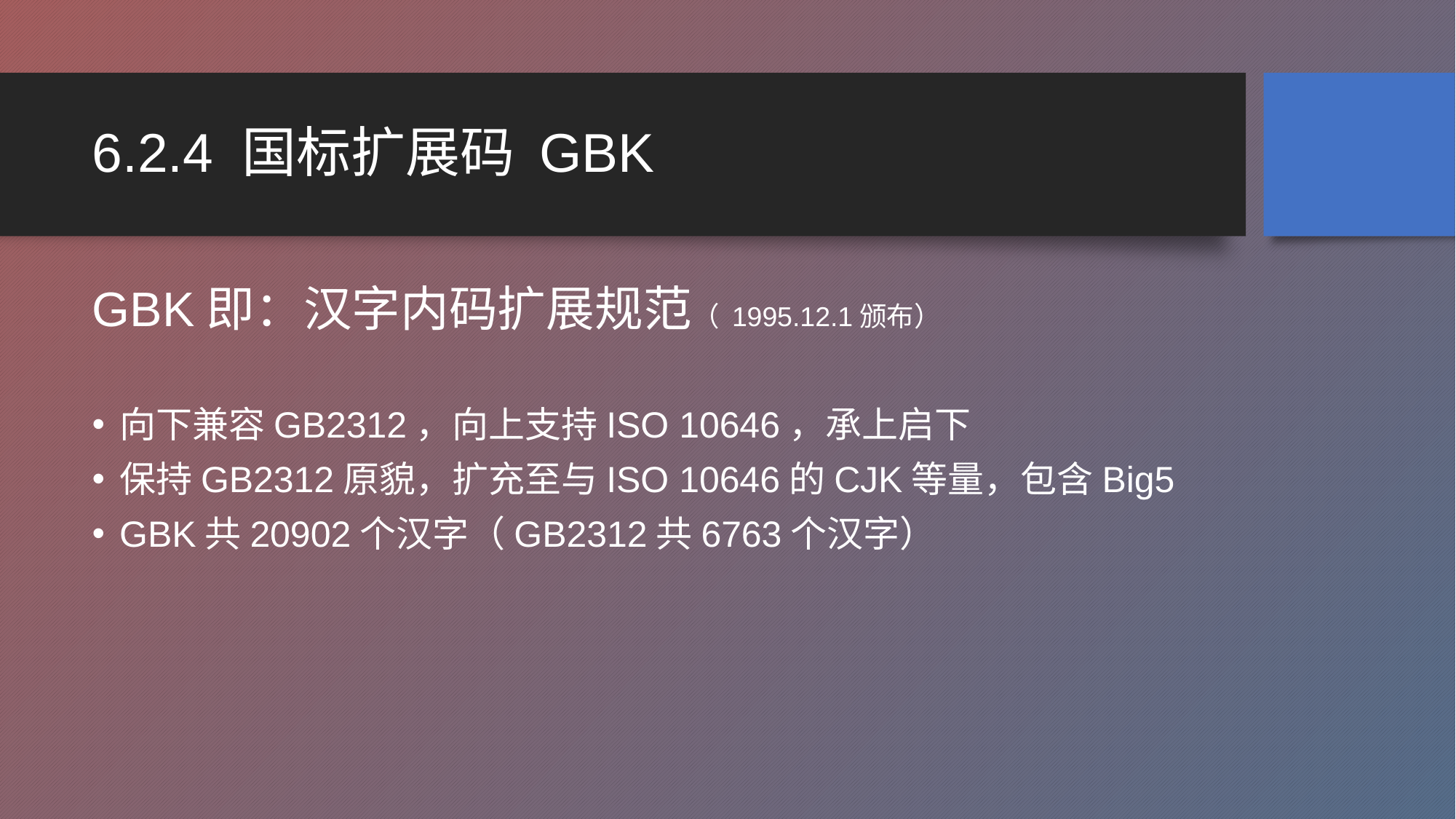

# 6.2.4 国标扩展码 GBK
GBK即：汉字内码扩展规范（ 1995.12.1颁布）

向下兼容GB2312，向上支持ISO 10646，承上启下
保持GB2312原貌，扩充至与ISO 10646的CJK等量，包含Big5
GBK共20902个汉字（GB2312共6763个汉字）